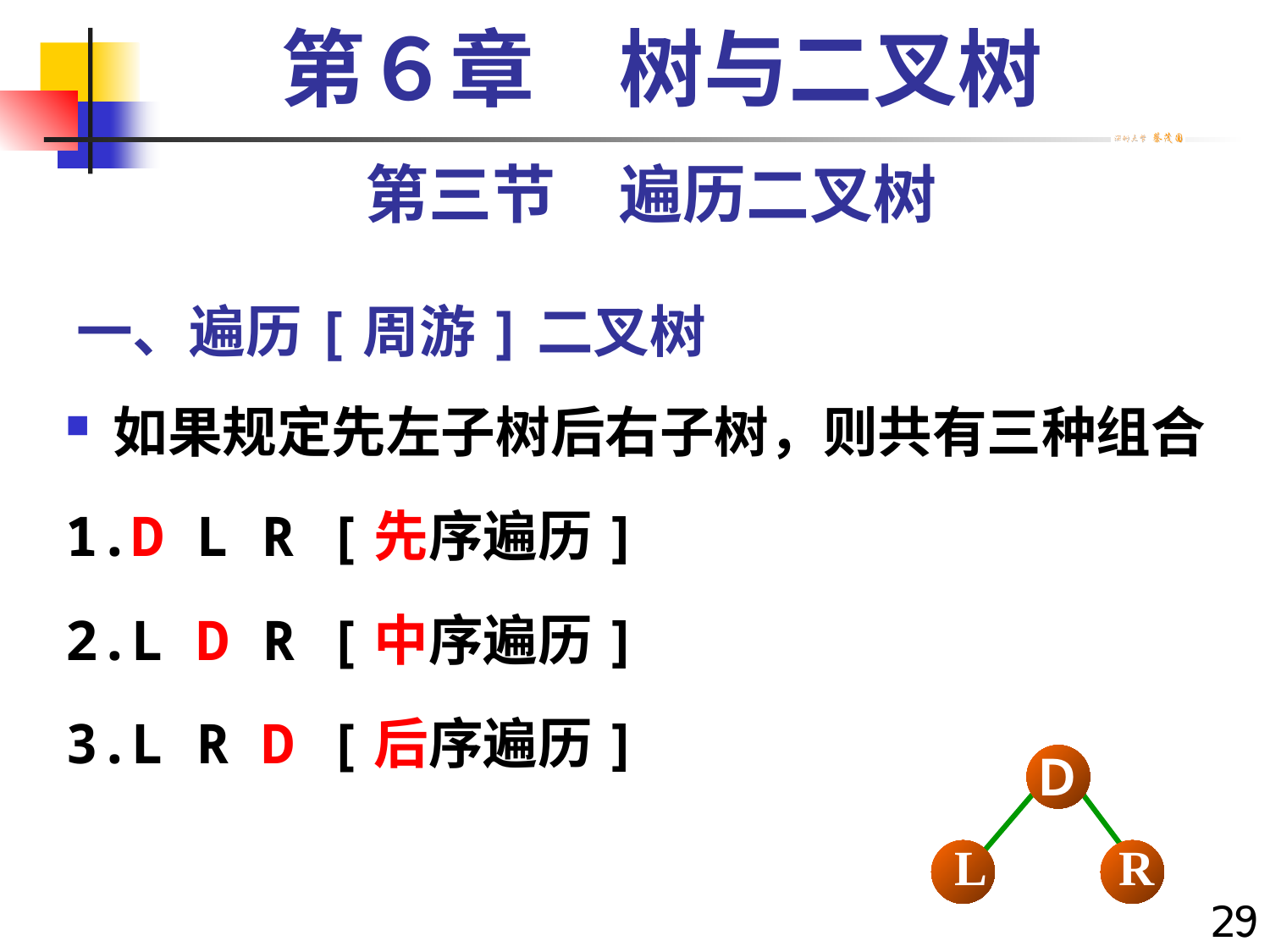

第６章　树与二叉树
第三节　遍历二叉树
# 一、遍历[周游]二叉树
如果规定先左子树后右子树，则共有三种组合
1.D L R [先序遍历]
2.L D R [中序遍历]
3.L R D [后序遍历]
Ｄ

L
R

29